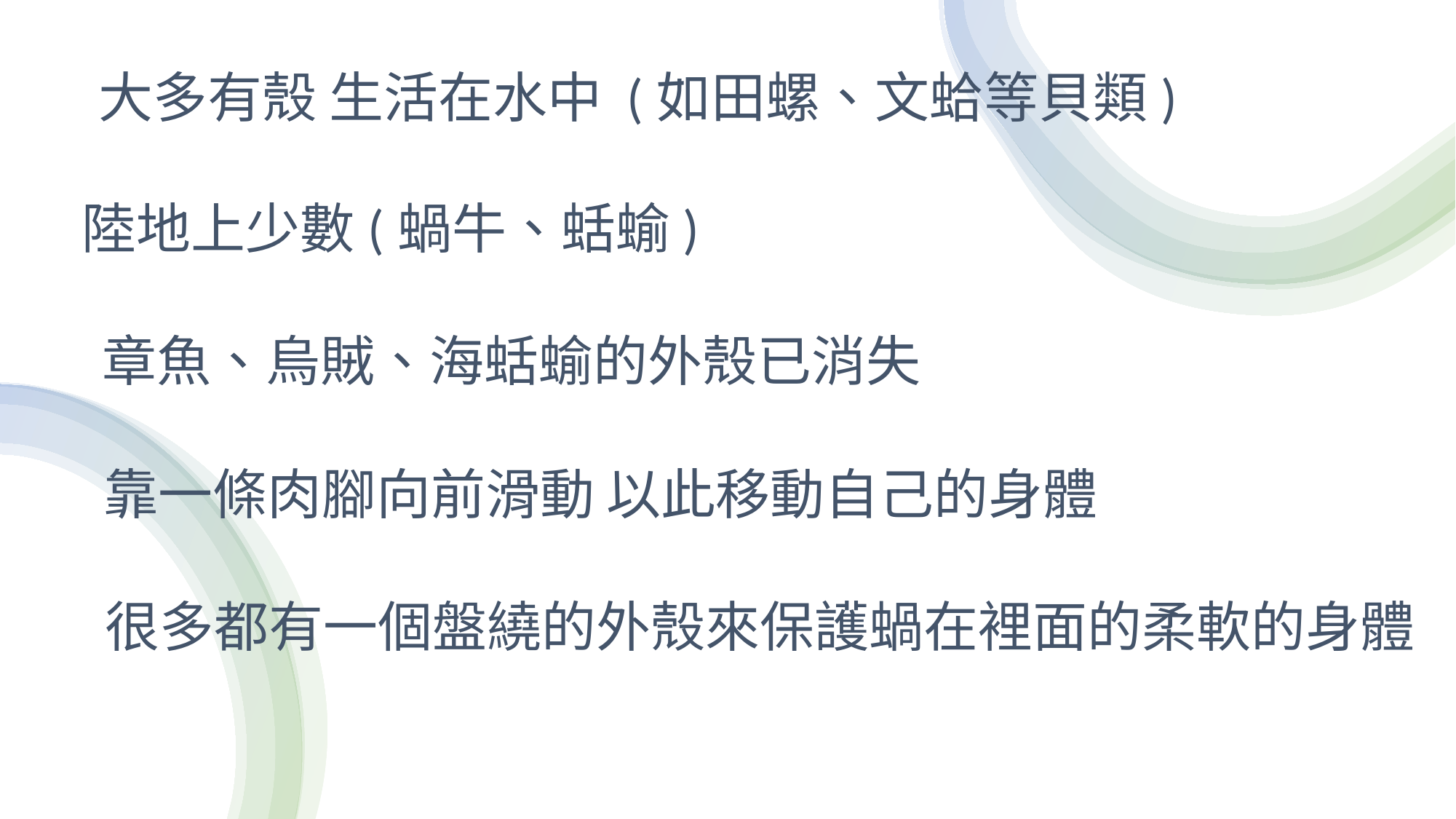

大多有殼 生活在水中 (如田螺、文蛤等貝類)

陸地上少數(蝸牛、蛞蝓)

章魚、烏賊、海蛞蝓的外殼已消失

靠一條肉腳向前滑動 以此移動自己的身體

很多都有一個盤繞的外殼來保護蝸在裡面的柔軟的身體